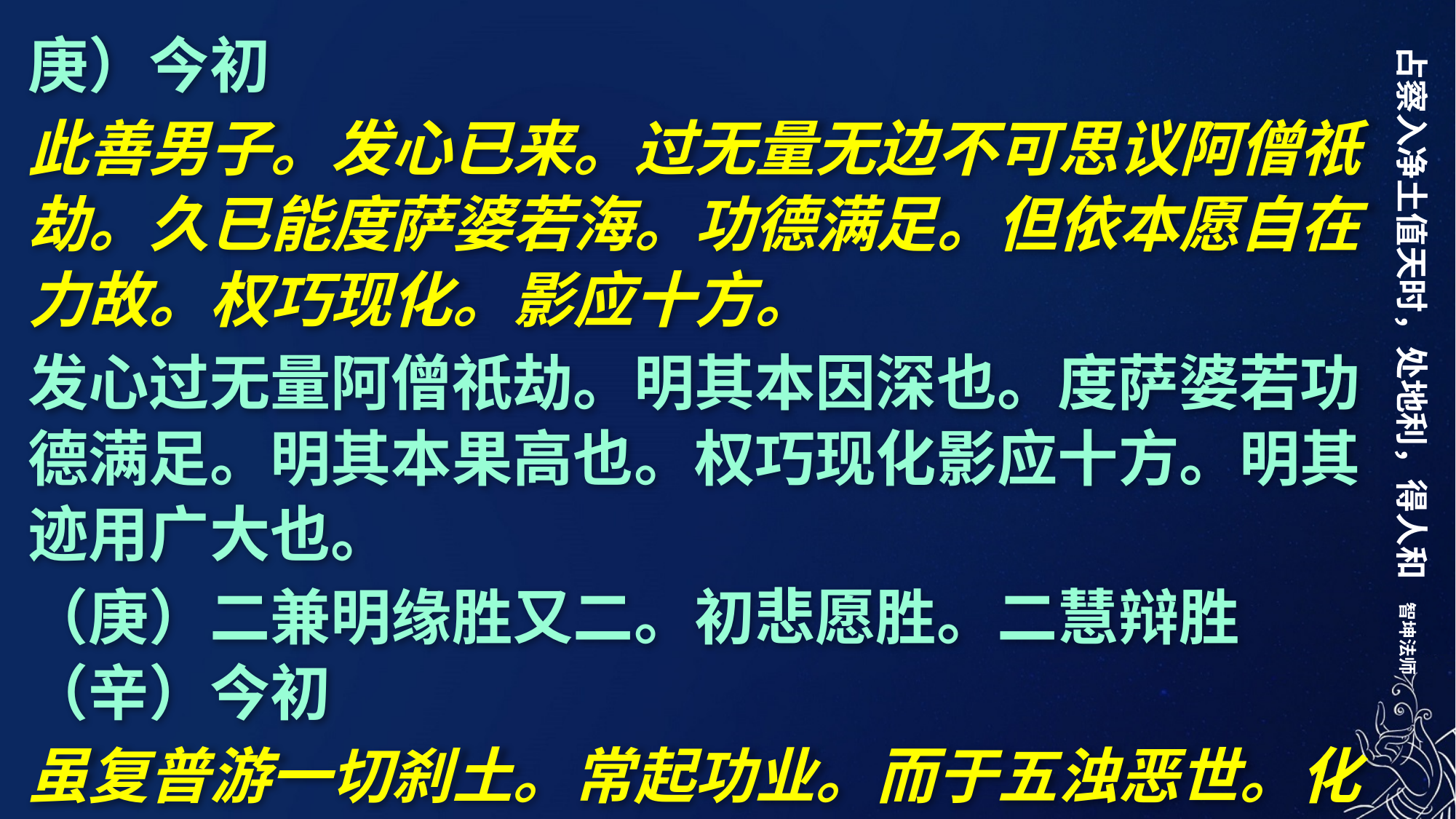

庚）今初
此善男子。发心已来。过无量无边不可思议阿僧祇劫。久已能度萨婆若海。功德满足。但依本愿自在力故。权巧现化。影应十方。
发心过无量阿僧祇劫。明其本因深也。度萨婆若功德满足。明其本果高也。权巧现化影应十方。明其迹用广大也。
（庚）二兼明缘胜又二。初悲愿胜。二慧辩胜（辛）今初
虽复普游一切刹土。常起功业。而于五浊恶世。化